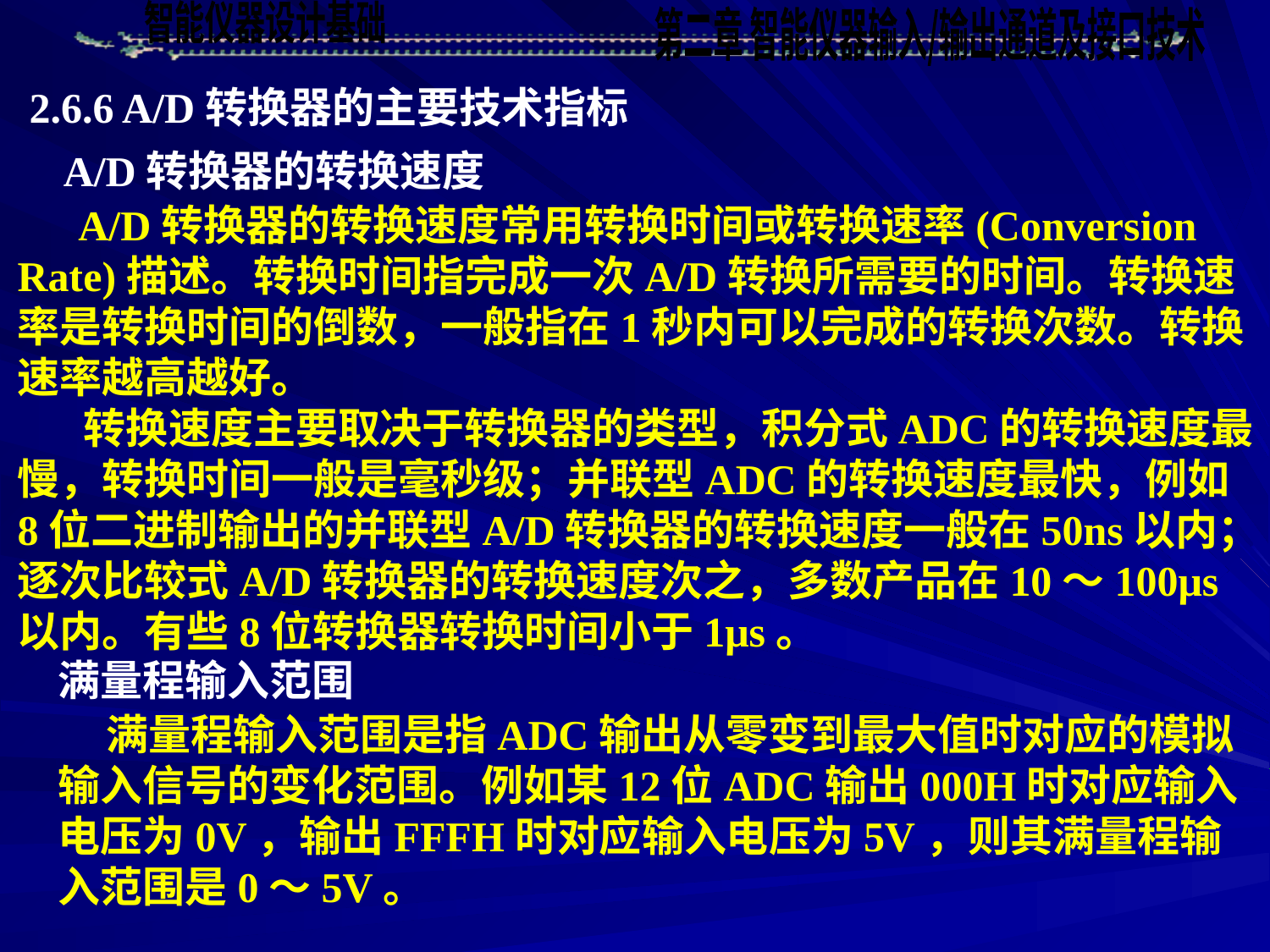

2.6.6 A/D转换器的主要技术指标
A/D转换器的转换速度
  A/D转换器的转换速度常用转换时间或转换速率(Conversion Rate)描述。转换时间指完成一次A/D转换所需要的时间。转换速率是转换时间的倒数，一般指在1秒内可以完成的转换次数。转换速率越高越好。
  转换速度主要取决于转换器的类型，积分式ADC的转换速度最慢，转换时间一般是毫秒级；并联型ADC的转换速度最快，例如8位二进制输出的并联型A/D转换器的转换速度一般在50ns以内；逐次比较式A/D转换器的转换速度次之，多数产品在10～100μs以内。有些8位转换器转换时间小于1μs。
满量程输入范围
    满量程输入范围是指ADC输出从零变到最大值时对应的模拟输入信号的变化范围。例如某12位ADC输出000H时对应输入电压为0V，输出FFFH时对应输入电压为5V，则其满量程输入范围是0～5V。